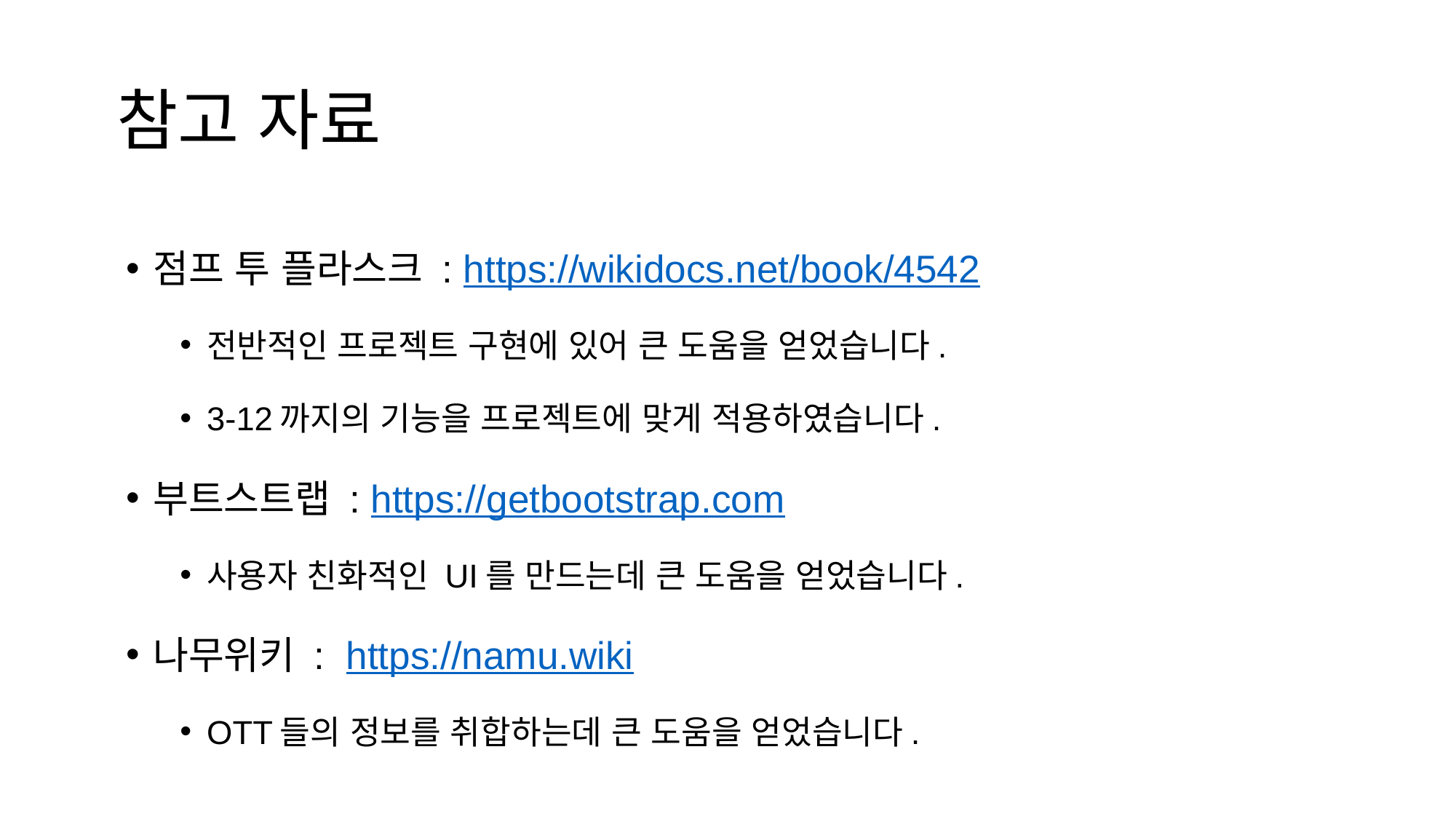

# 참고 자료

점프 투 플라스크 : https://wikidocs.net/book/4542
전반적인 프로젝트 구현에 있어 큰 도움을 얻었습니다.
3-12까지의 기능을 프로젝트에 맞게 적용하였습니다.
부트스트랩 : https://getbootstrap.com
사용자 친화적인 UI를 만드는데 큰 도움을 얻었습니다.
나무위키 :  https://namu.wiki
OTT들의 정보를 취합하는데 큰 도움을 얻었습니다.